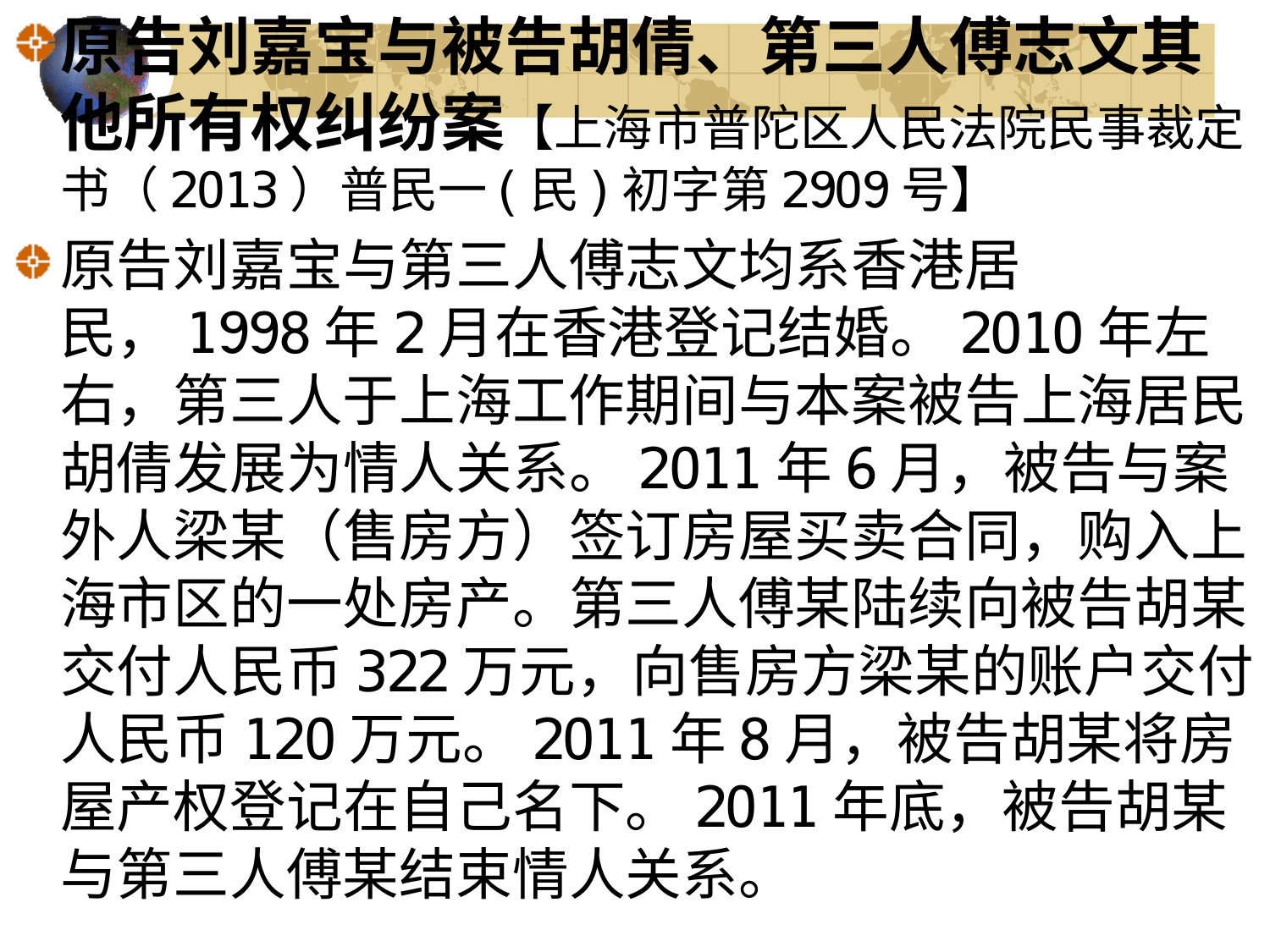

原告刘嘉宝与被告胡倩、第三人傅志文其他所有权纠纷案【上海市普陀区人民法院民事裁定书（2013）普民一(民)初字第2909号】
原告刘嘉宝与第三人傅志文均系香港居民，1998年2月在香港登记结婚。2010年左右，第三人于上海工作期间与本案被告上海居民胡倩发展为情人关系。2011年6月，被告与案外人梁某（售房方）签订房屋买卖合同，购入上海市区的一处房产。第三人傅某陆续向被告胡某交付人民币322万元，向售房方梁某的账户交付人民币120万元。2011年8月，被告胡某将房屋产权登记在自己名下。2011年底，被告胡某与第三人傅某结束情人关系。